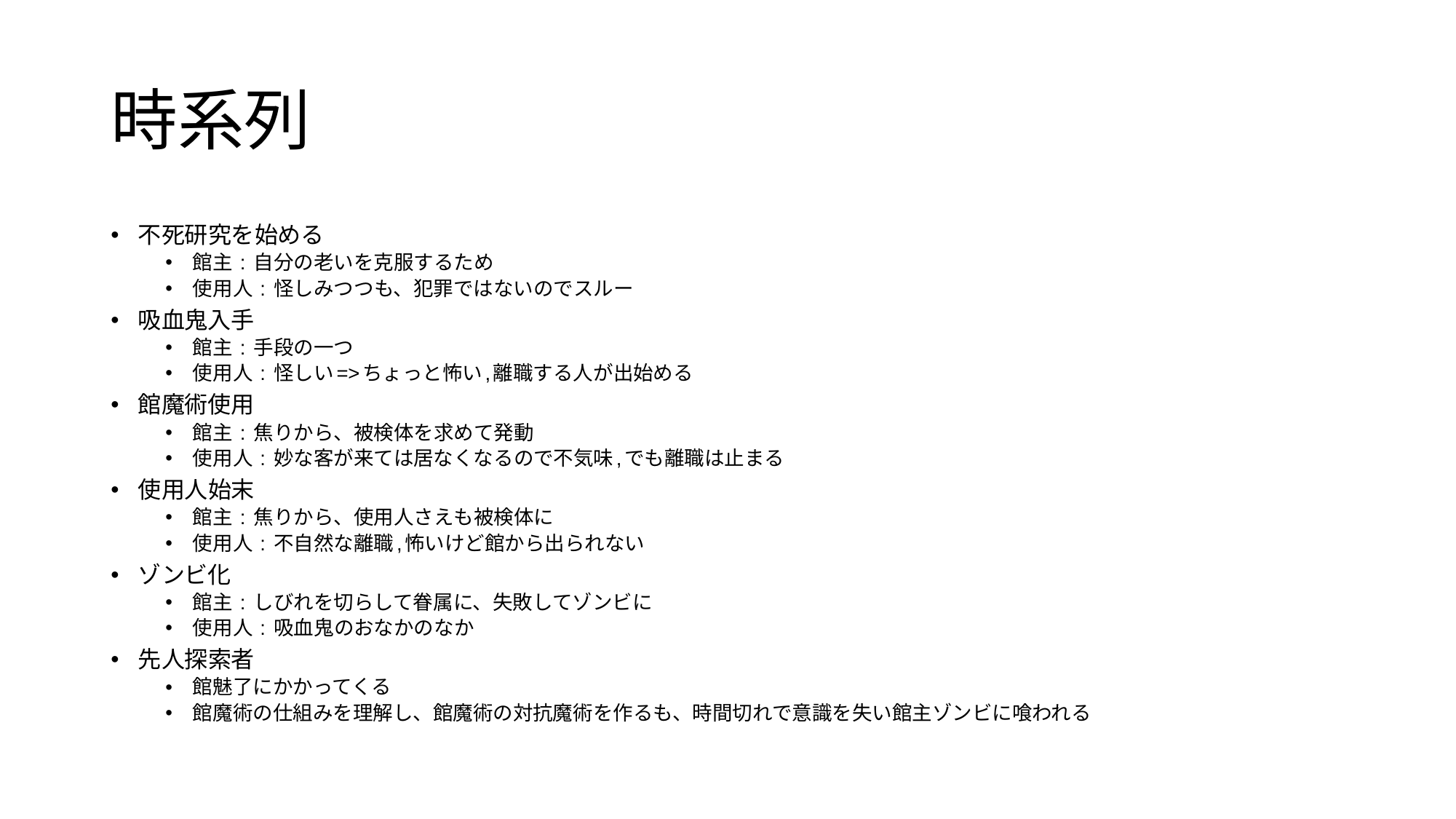

# 時系列
不死研究を始める
館主 : 自分の老いを克服するため
使用人 : 怪しみつつも、犯罪ではないのでスルー
吸血鬼入手
館主 : 手段の一つ
使用人 : 怪しい=>ちょっと怖い,離職する人が出始める
館魔術使用
館主 : 焦りから、被検体を求めて発動
使用人 : 妙な客が来ては居なくなるので不気味,でも離職は止まる
使用人始末
館主 : 焦りから、使用人さえも被検体に
使用人 : 不自然な離職,怖いけど館から出られない
ゾンビ化
館主 : しびれを切らして眷属に、失敗してゾンビに
使用人 : 吸血鬼のおなかのなか
先人探索者
館魅了にかかってくる
館魔術の仕組みを理解し、館魔術の対抗魔術を作るも、時間切れで意識を失い館主ゾンビに喰われる